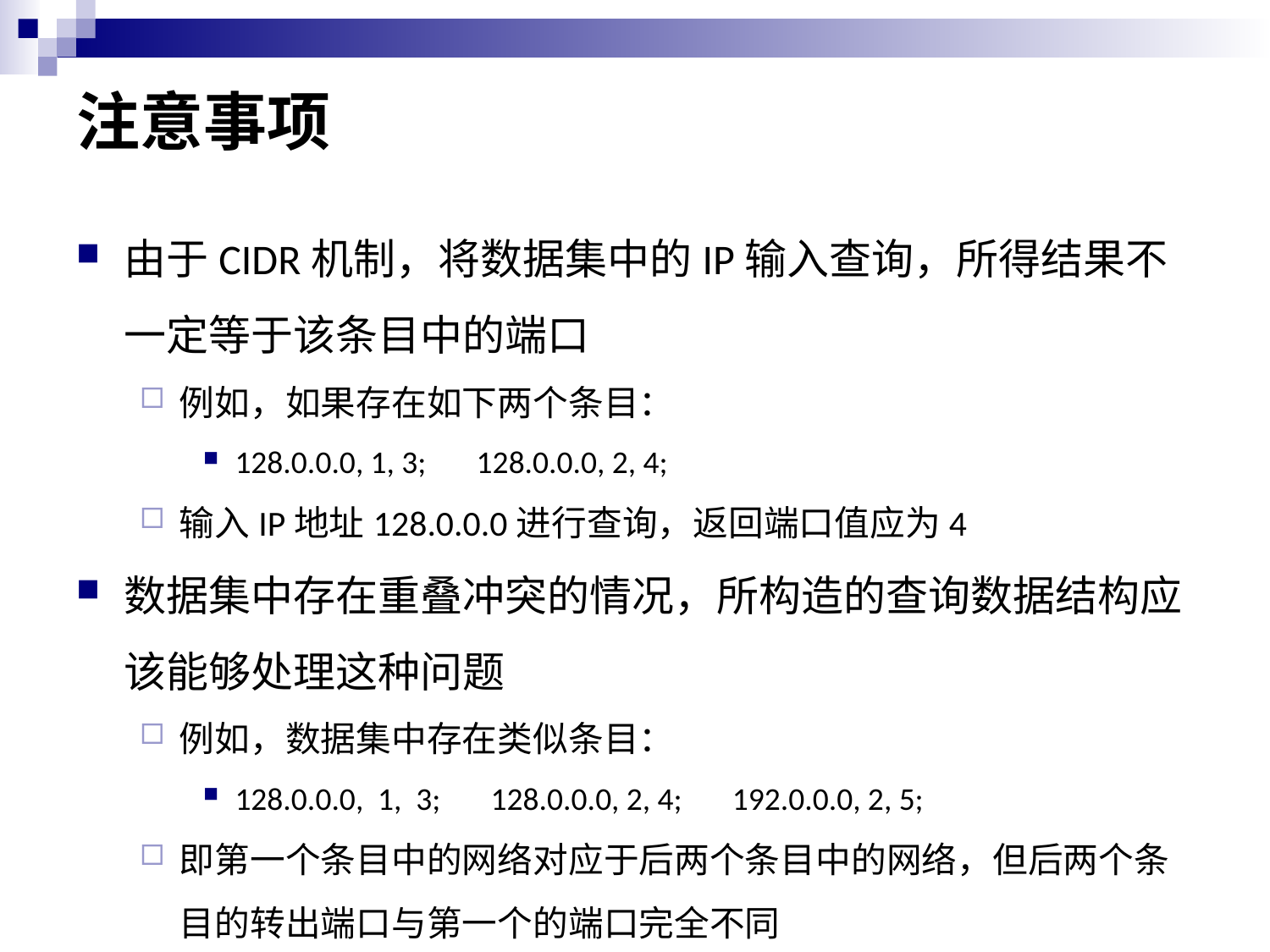

# 注意事项
由于CIDR机制，将数据集中的IP输入查询，所得结果不一定等于该条目中的端口
例如，如果存在如下两个条目：
128.0.0.0, 1, 3;       128.0.0.0, 2, 4;
输入IP地址128.0.0.0进行查询，返回端口值应为4
数据集中存在重叠冲突的情况，所构造的查询数据结构应该能够处理这种问题
例如，数据集中存在类似条目：
128.0.0.0,  1,  3;       128.0.0.0, 2, 4;       192.0.0.0, 2, 5;
即第一个条目中的网络对应于后两个条目中的网络，但后两个条目的转出端口与第一个的端口完全不同
9